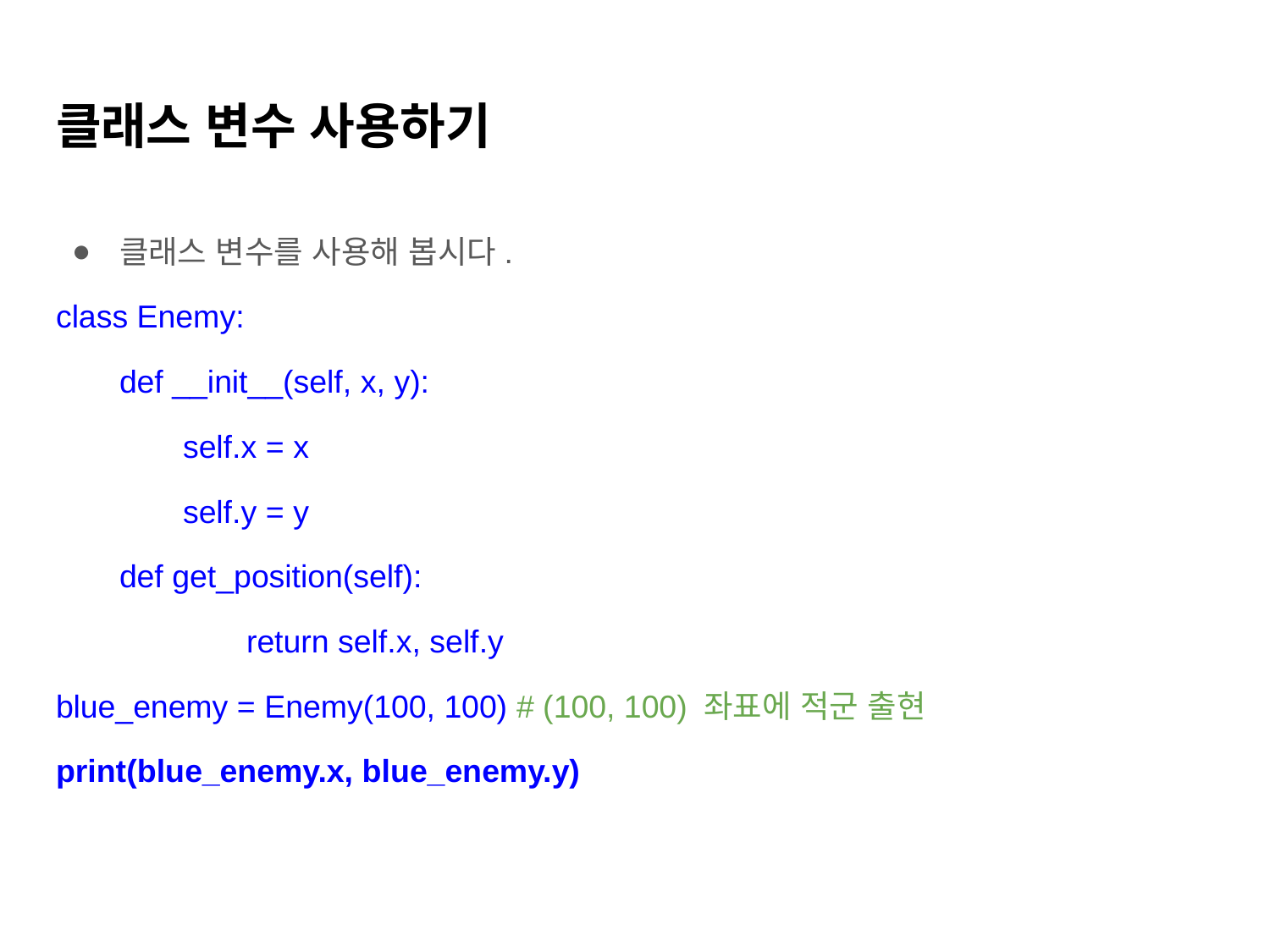

# 클래스 변수 사용하기
클래스 변수를 사용해 봅시다.
class Enemy:
def __init__(self, x, y):
self.x = x
self.y = y
def get_position(self):
	return self.x, self.y
blue_enemy = Enemy(100, 100) # (100, 100) 좌표에 적군 출현
print(blue_enemy.x, blue_enemy.y)